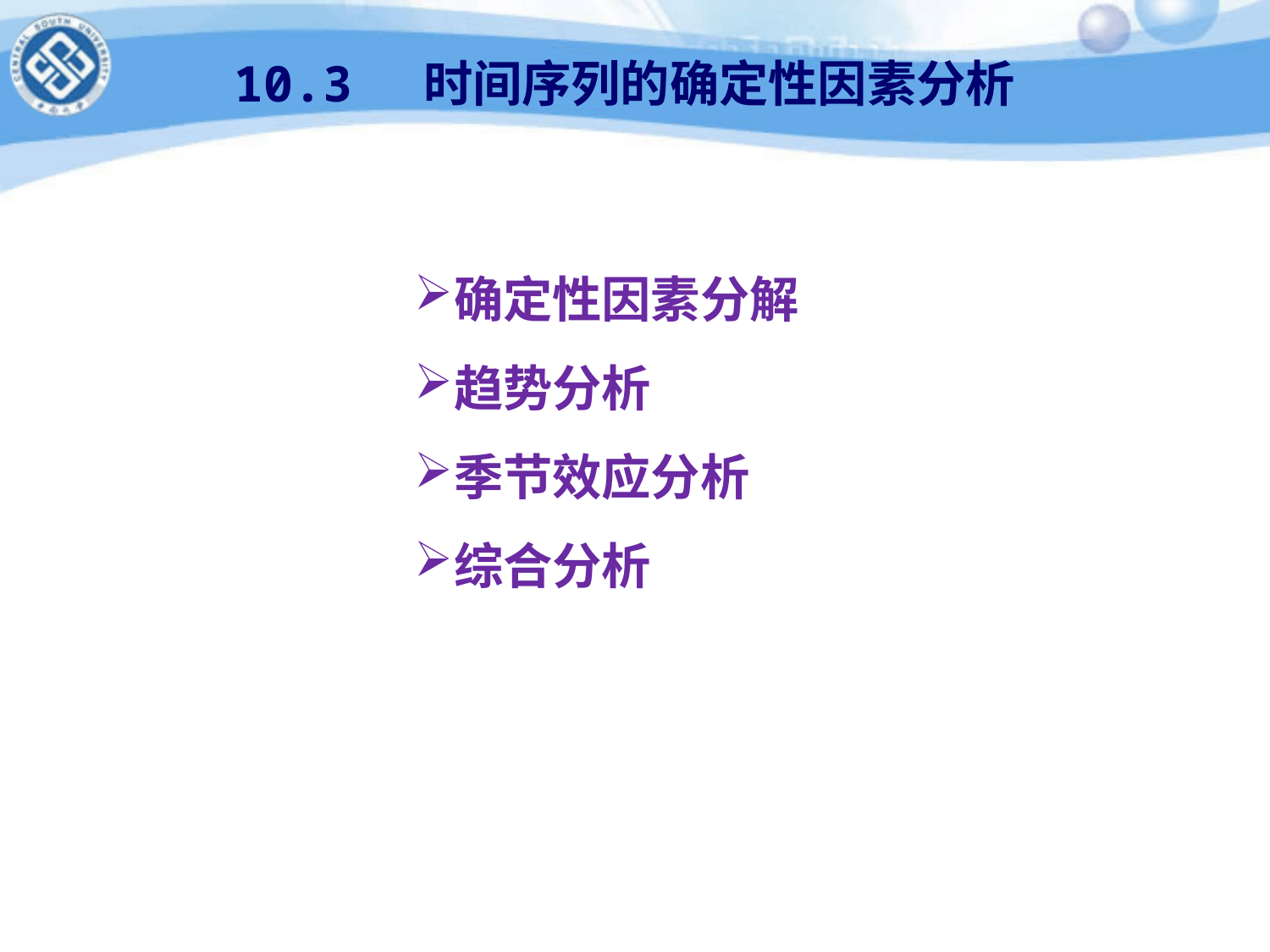

# 10.3  时间序列的确定性因素分析
确定性因素分解
趋势分析
季节效应分析
综合分析